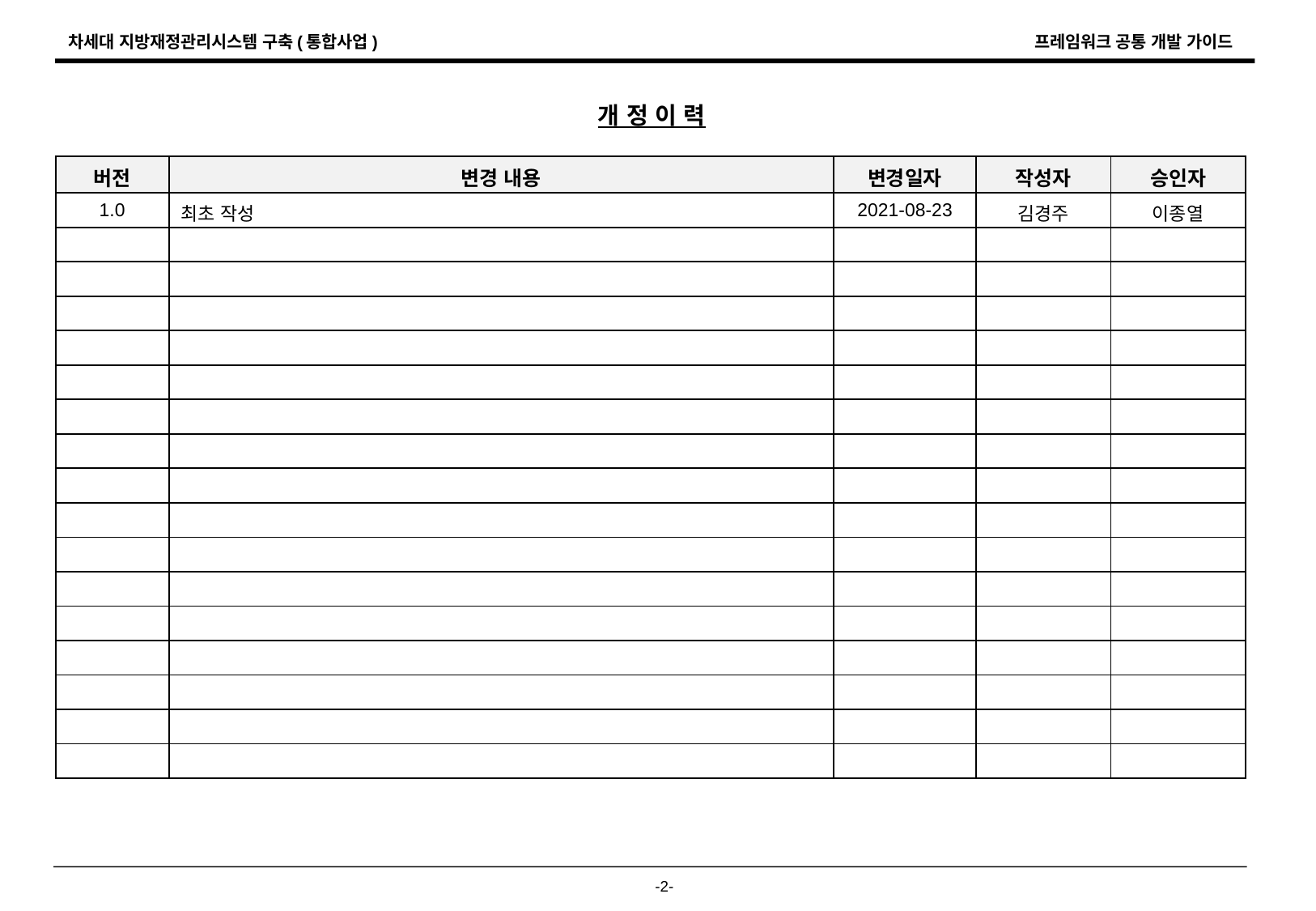

개 정 이 력
| 버전 | 변경 내용 | 변경일자 | 작성자 | 승인자 |
| --- | --- | --- | --- | --- |
| 1.0 | 최초 작성 | 2021-08-23 | 김경주 | 이종열 |
|  |  |  |  |  |
|  |  |  |  |  |
|  |  |  |  |  |
|  |  |  |  |  |
|  |  |  |  |  |
|  |  |  |  |  |
|  |  |  |  |  |
|  |  |  |  |  |
|  |  |  |  |  |
|  |  |  |  |  |
|  |  |  |  |  |
|  |  |  |  |  |
|  |  |  |  |  |
|  |  |  |  |  |
|  |  |  |  |  |
|  |  |  |  |  |